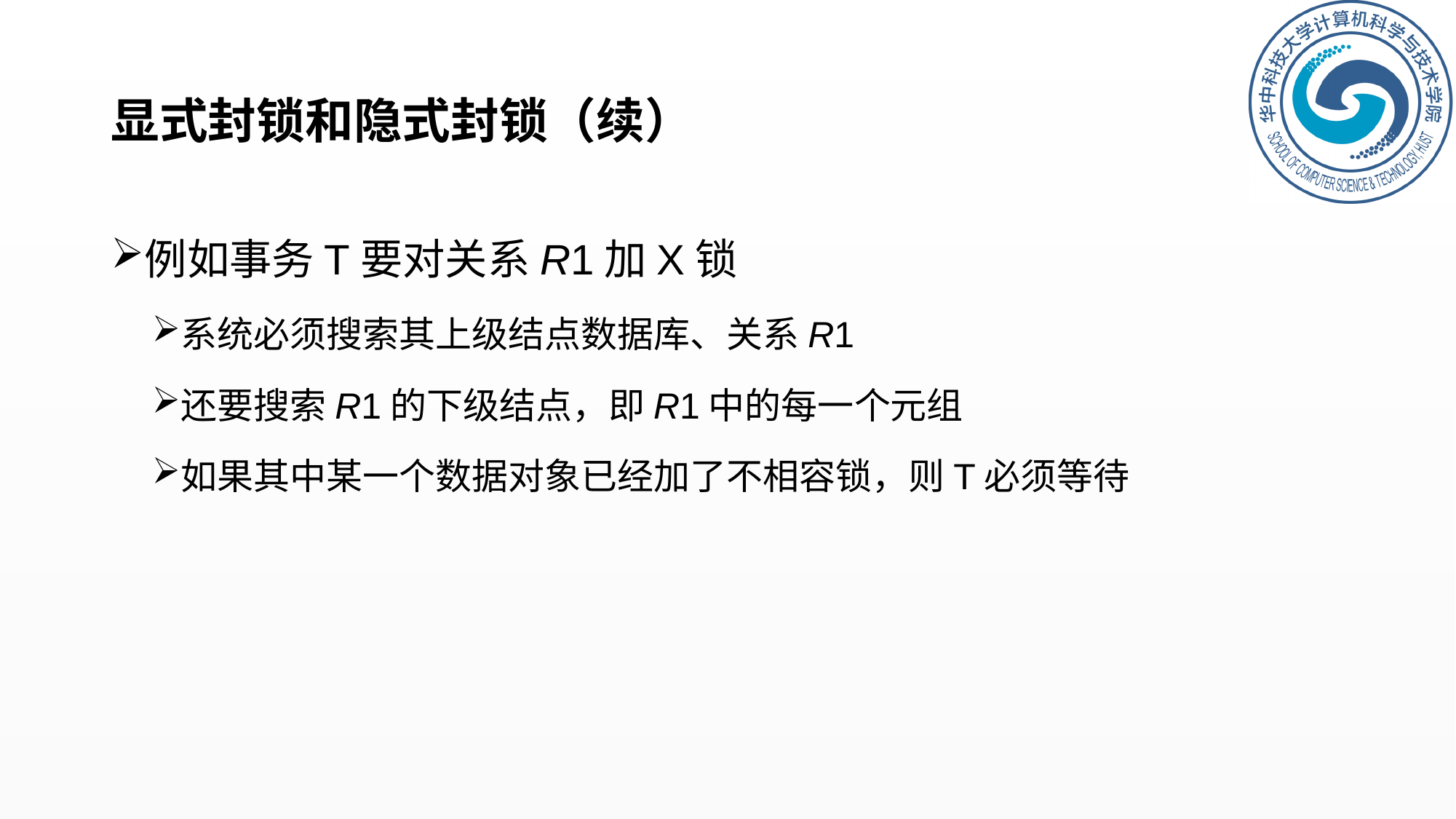

# 显式封锁和隐式封锁（续）
例如事务T要对关系R1加X锁
系统必须搜索其上级结点数据库、关系R1
还要搜索R1的下级结点，即R1中的每一个元组
如果其中某一个数据对象已经加了不相容锁，则T必须等待